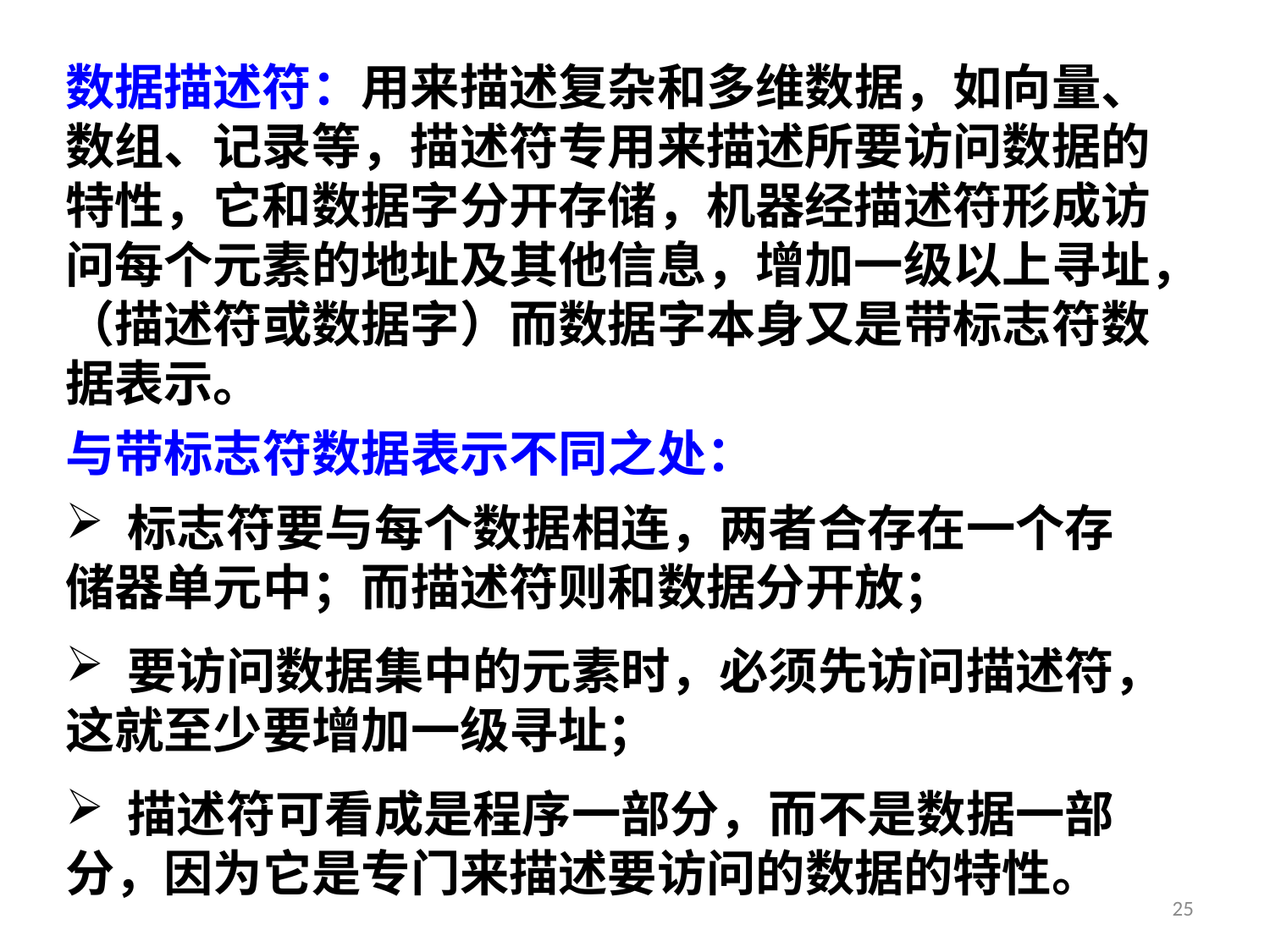

数据描述符：用来描述复杂和多维数据，如向量、数组、记录等，描述符专用来描述所要访问数据的特性，它和数据字分开存储，机器经描述符形成访问每个元素的地址及其他信息，增加一级以上寻址，（描述符或数据字）而数据字本身又是带标志符数据表示。
与带标志符数据表示不同之处：
 标志符要与每个数据相连，两者合存在一个存储器单元中；而描述符则和数据分开放；
 要访问数据集中的元素时，必须先访问描述符，这就至少要增加一级寻址；
 描述符可看成是程序一部分，而不是数据一部分，因为它是专门来描述要访问的数据的特性。
25